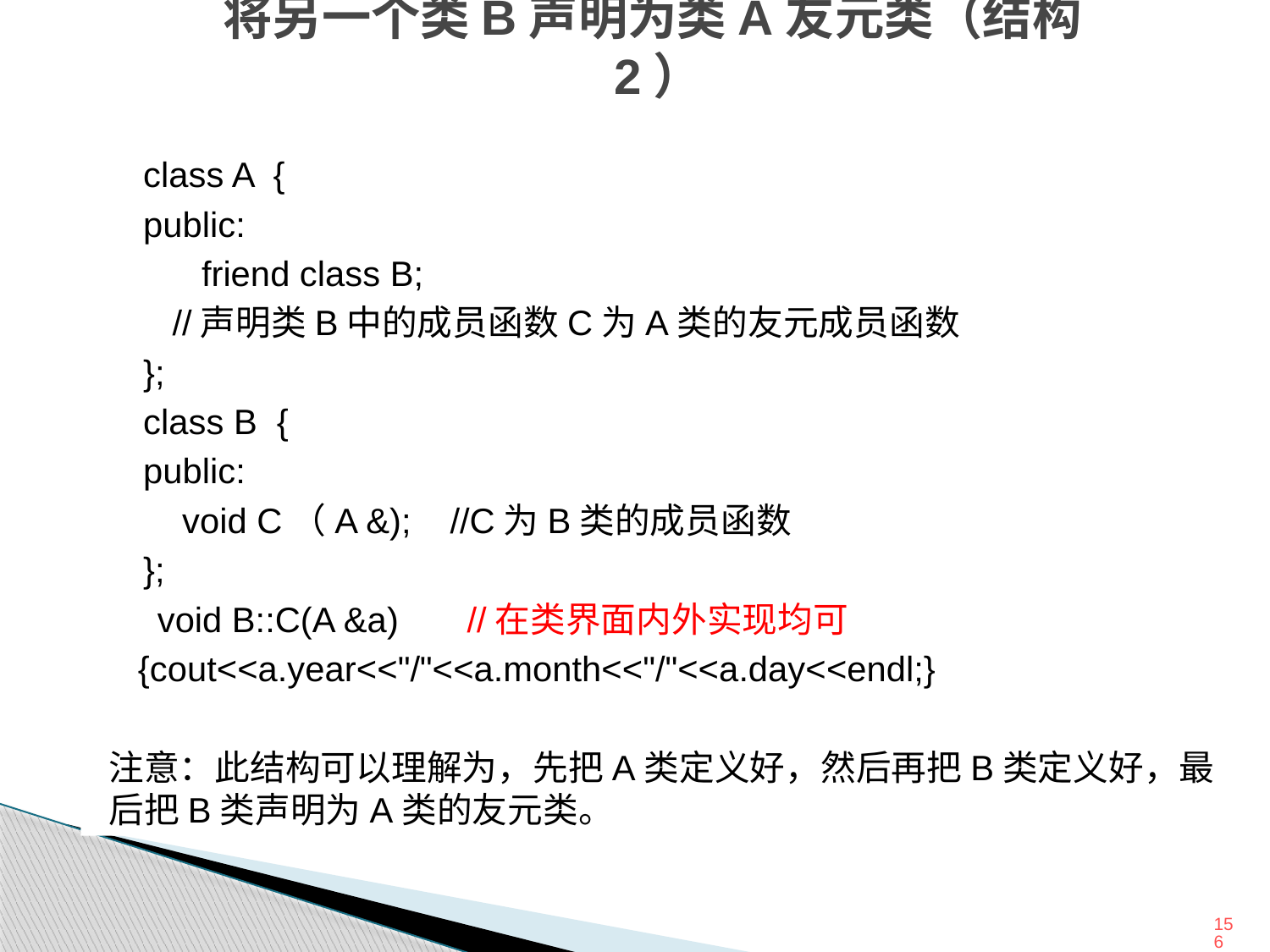

# 将另一个类B声明为类A友元类（结构2）
class A  {
public:
      friend class B;
   //声明类B中的成员函数C为A类的友元成员函数
};
class B  {
public:
    void C（A &);    //C为B类的成员函数
};
     void B::C(A &a)       //在类界面内外实现均可
   {cout<<a.year<<"/"<<a.month<<"/"<<a.day<<endl;}

注意：此结构可以理解为，先把A类定义好，然后再把B类定义好，最后把B类声明为A类的友元类。
156